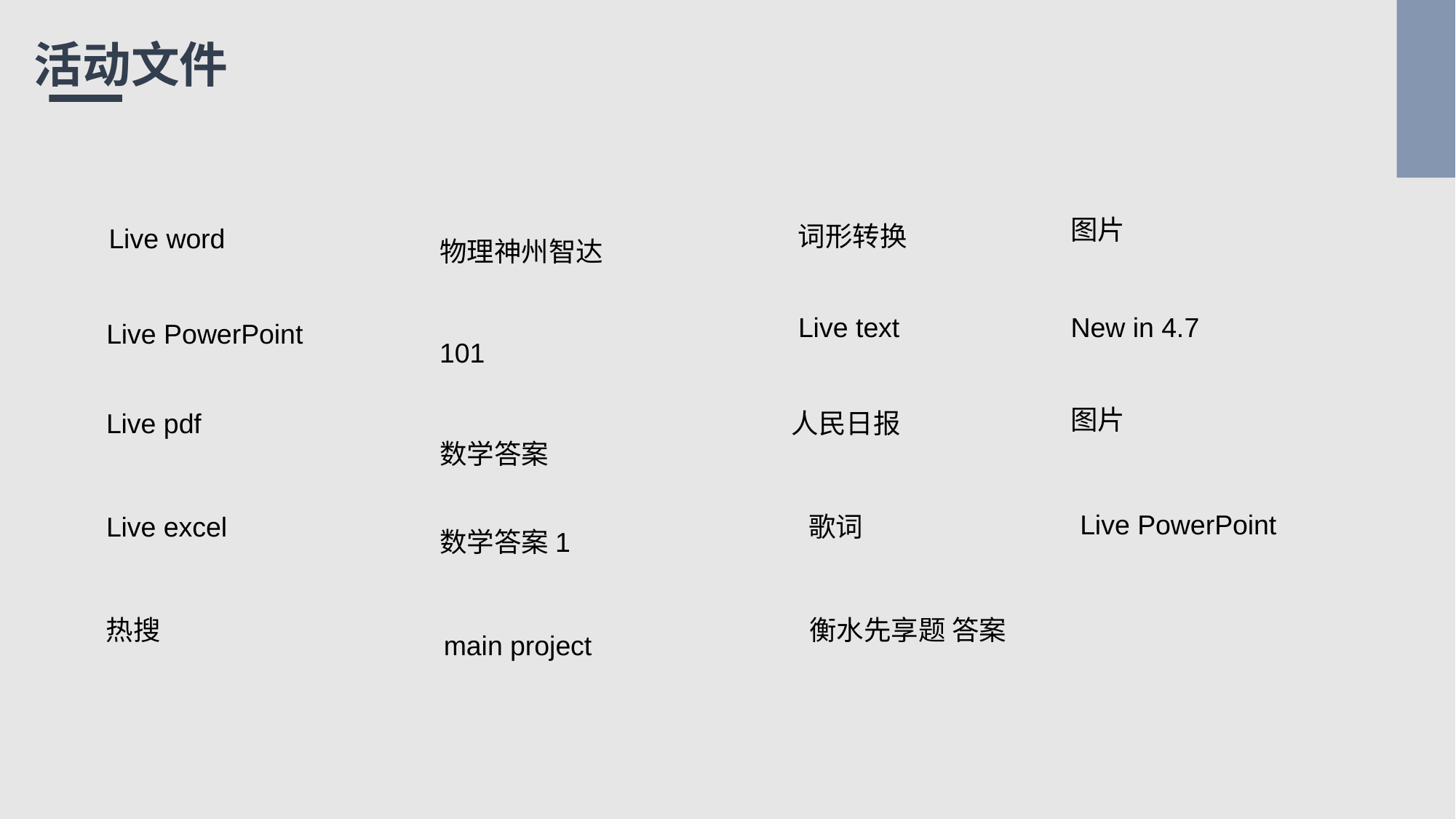

# 活动文件
图片
词形转换
Live word
物理神州智达
Live text
New in 4.7
Live PowerPoint
101
图片
人民日报
Live pdf
数学答案
Live PowerPoint
Live excel
歌词
数学答案1
衡水先享题 答案
热搜
main project